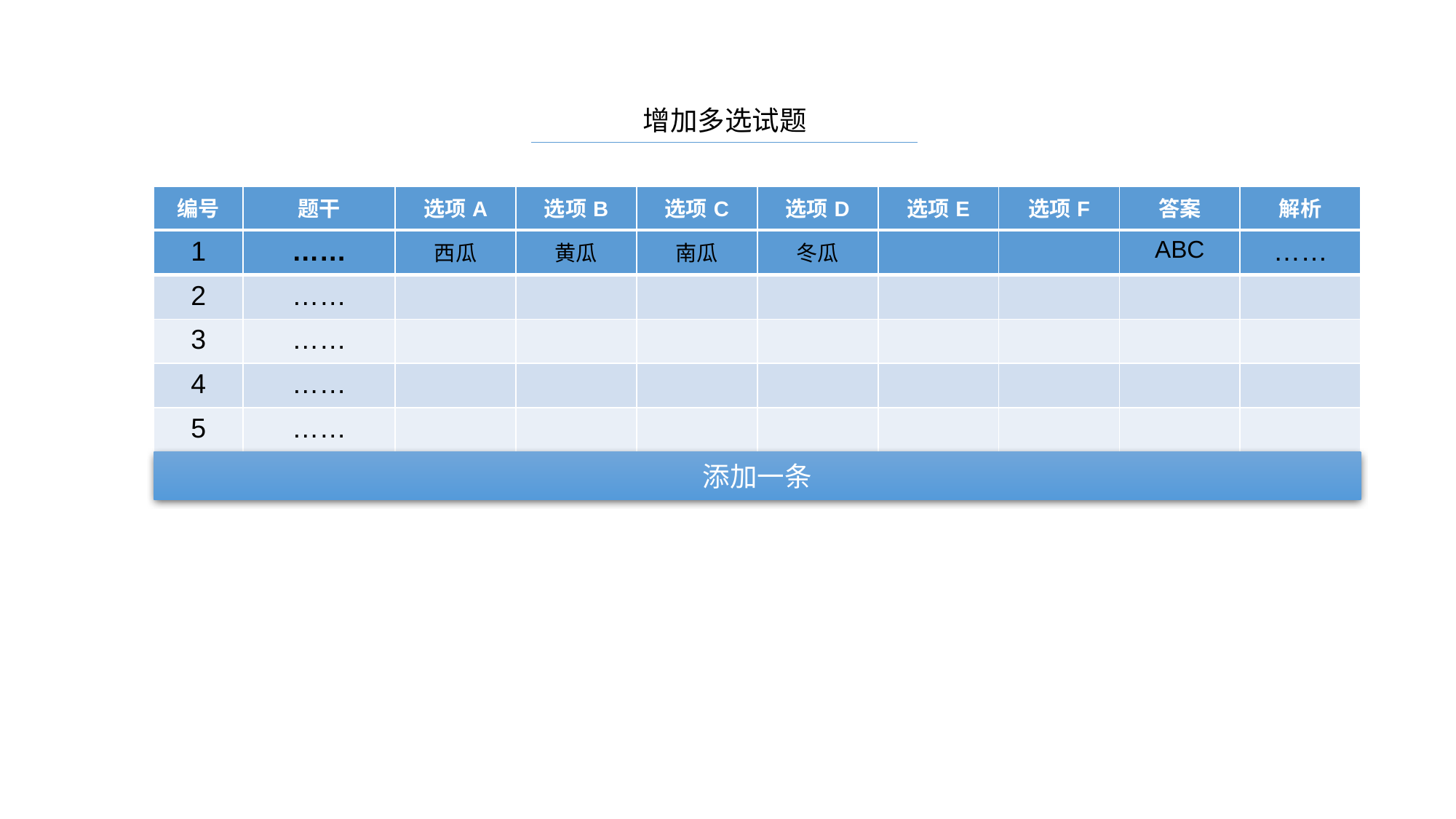

增加多选试题
| 编号 | 题干 | 选项A | 选项B | 选项C | 选项D | 选项E | 选项F | 答案 | 解析 |
| --- | --- | --- | --- | --- | --- | --- | --- | --- | --- |
| 1 | …… | 西瓜 | 黄瓜 | 南瓜 | 冬瓜 |  |  | ABC | …… |
| --- | --- | --- | --- | --- | --- | --- | --- | --- | --- |
| 2 | …… |  |  |  |  |  |  |  |  |
| 3 | …… |  |  |  |  |  |  |  |  |
| 4 | …… |  |  |  |  |  |  |  |  |
| 5 | …… |  |  |  |  |  |  |  |  |
添加一条